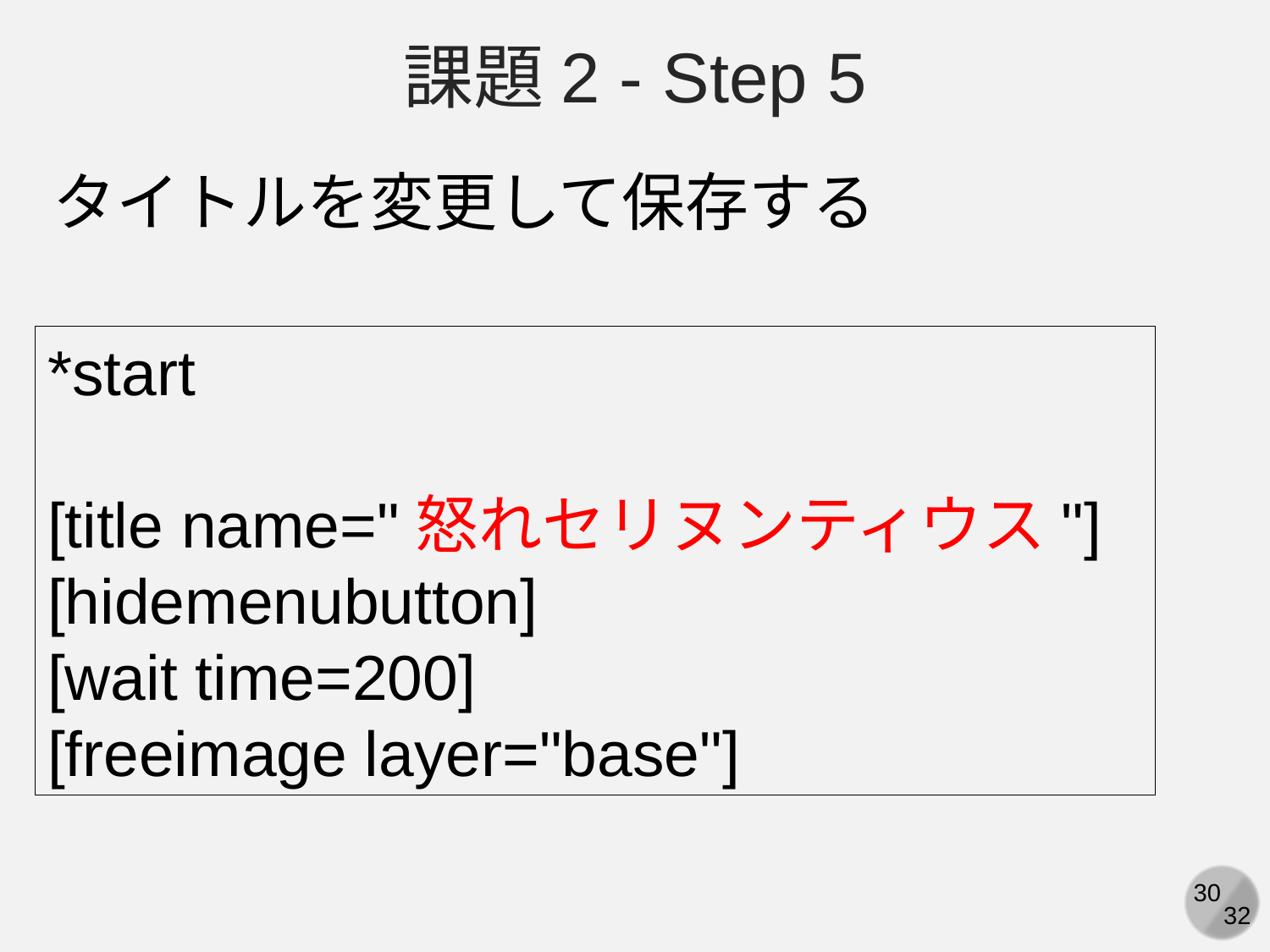

課題2 - Step 5
タイトルを変更して保存する
*start

[title name="怒れセリヌンティウス"]
[hidemenubutton]
[wait time=200]
[freeimage layer="base"]